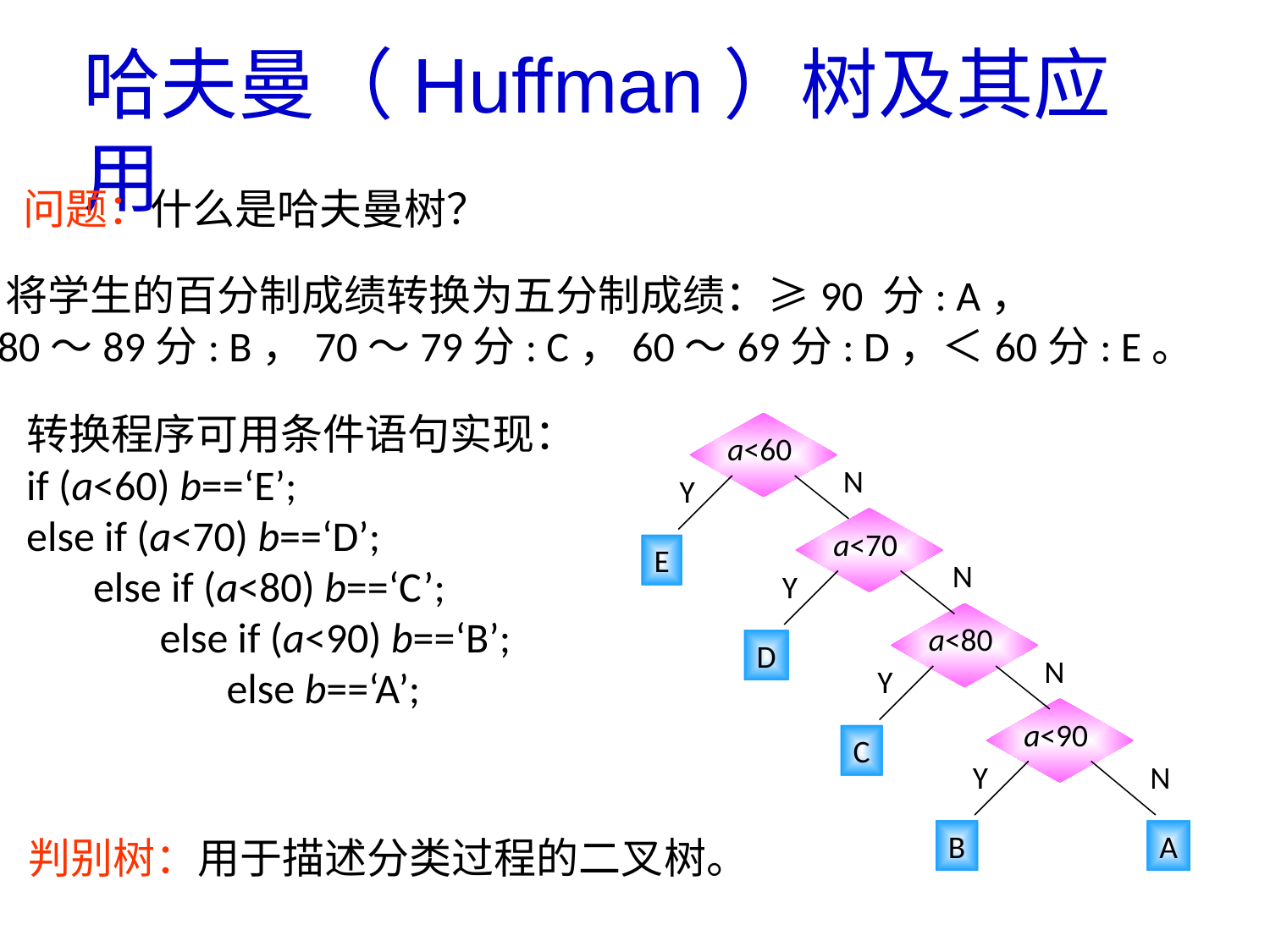

哈夫曼（Huffman）树及其应用
问题：什么是哈夫曼树？
例：将学生的百分制成绩转换为五分制成绩：≥90 分: A，
        80～89分: B，70～79分: C，60～69分: D，＜60分: E。
转换程序可用条件语句实现：
if (a<60) b==‘E’;
else if (a<70) b==‘D’;
       else if (a<80) b==‘C’;
              else if (a<90) b==‘B’;
                     else b==‘A’;

a<60
N
Y

a<70
E
N
Y

a<80
D
N
Y

a<90
C
Y
N

B
A
判别树：用于描述分类过程的二叉树。